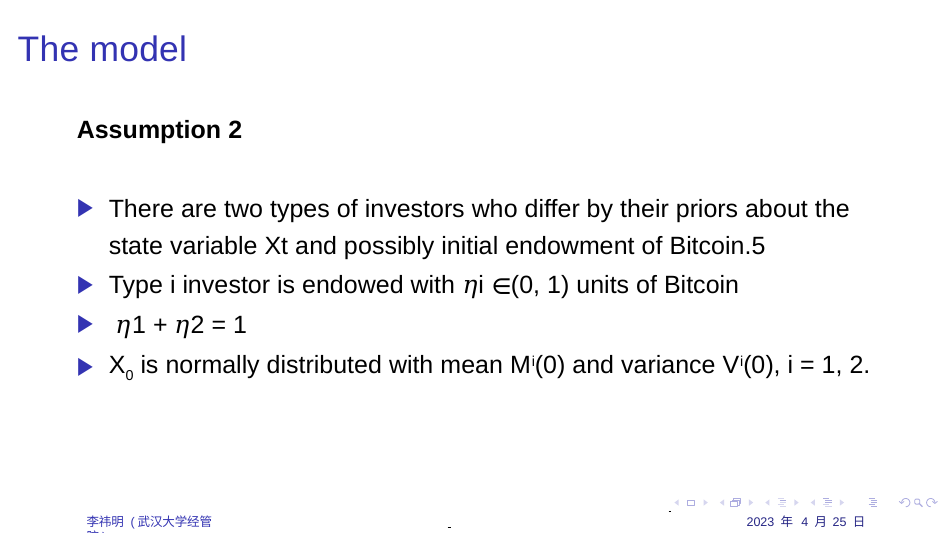

# The model
Assumption 2

There are two types of investors who differ by their priors about the state variable Xt and possibly initial endowment of Bitcoin.5
Type i investor is endowed with 𝜂i ∈(0, 1) units of Bitcoin
 𝜂1 + 𝜂2 = 1
X0 is normally distributed with mean Mi(0) and variance Vi(0), i = 1, 2.

2023 年  4 月 25 日	16 / 63
李祎明 (武汉大学经管院)